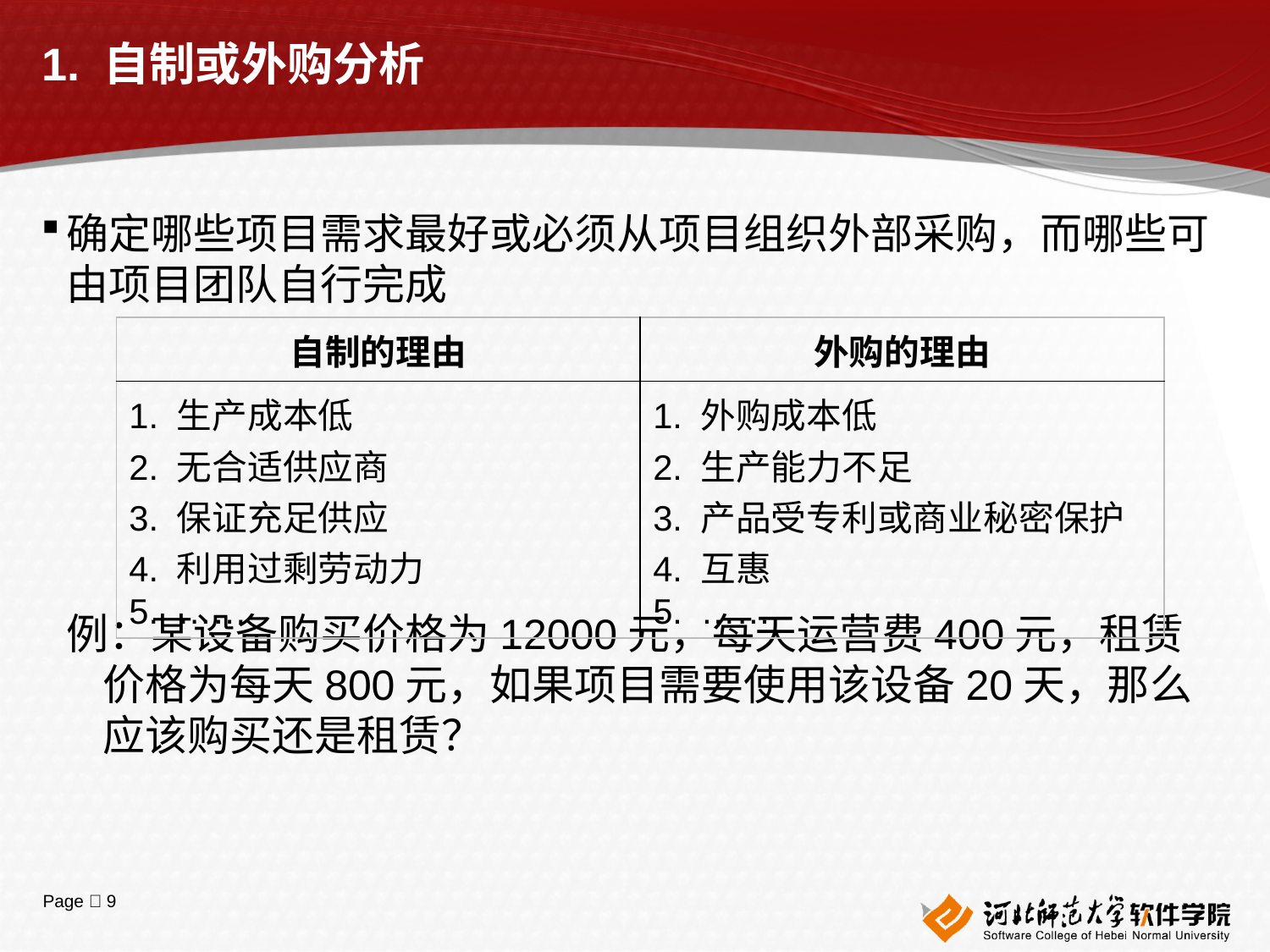

# 1. 自制或外购分析
确定哪些项目需求最好或必须从项目组织外部采购，而哪些可由项目团队自行完成

例：某设备购买价格为12000元，每天运营费400元，租赁价格为每天800元，如果项目需要使用该设备20天，那么应该购买还是租赁？
| 自制的理由 | 外购的理由 |
| --- | --- |
| 生产成本低 无合适供应商 保证充足供应 利用过剩劳动力 …… | 外购成本低 生产能力不足 产品受专利或商业秘密保护 互惠 …… |